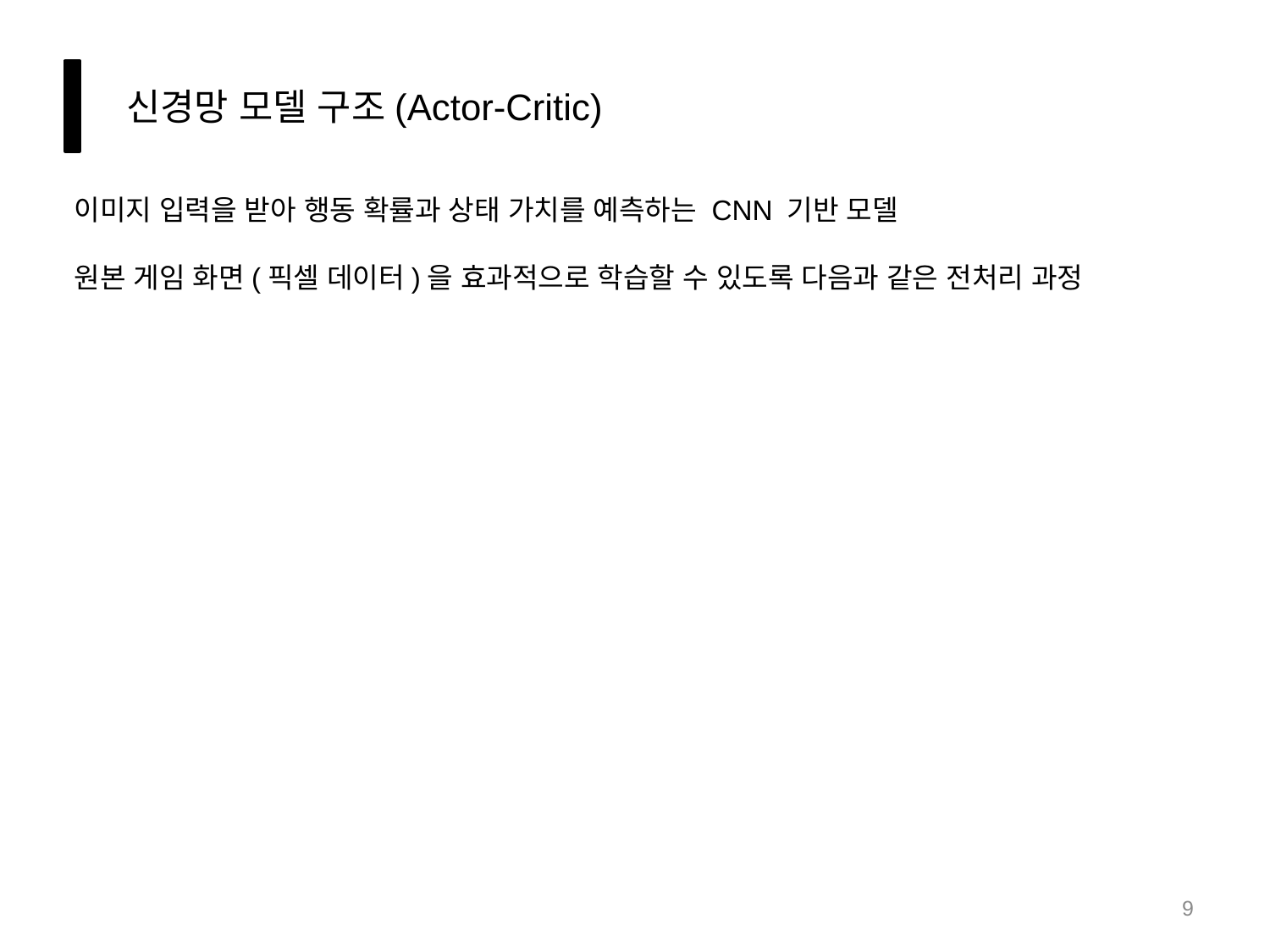

# 신경망 모델 구조(Actor-Critic)
이미지 입력을 받아 행동 확률과 상태 가치를 예측하는 CNN 기반 모델

원본 게임 화면(픽셀 데이터)을 효과적으로 학습할 수 있도록 다음과 같은 전처리 과정
9